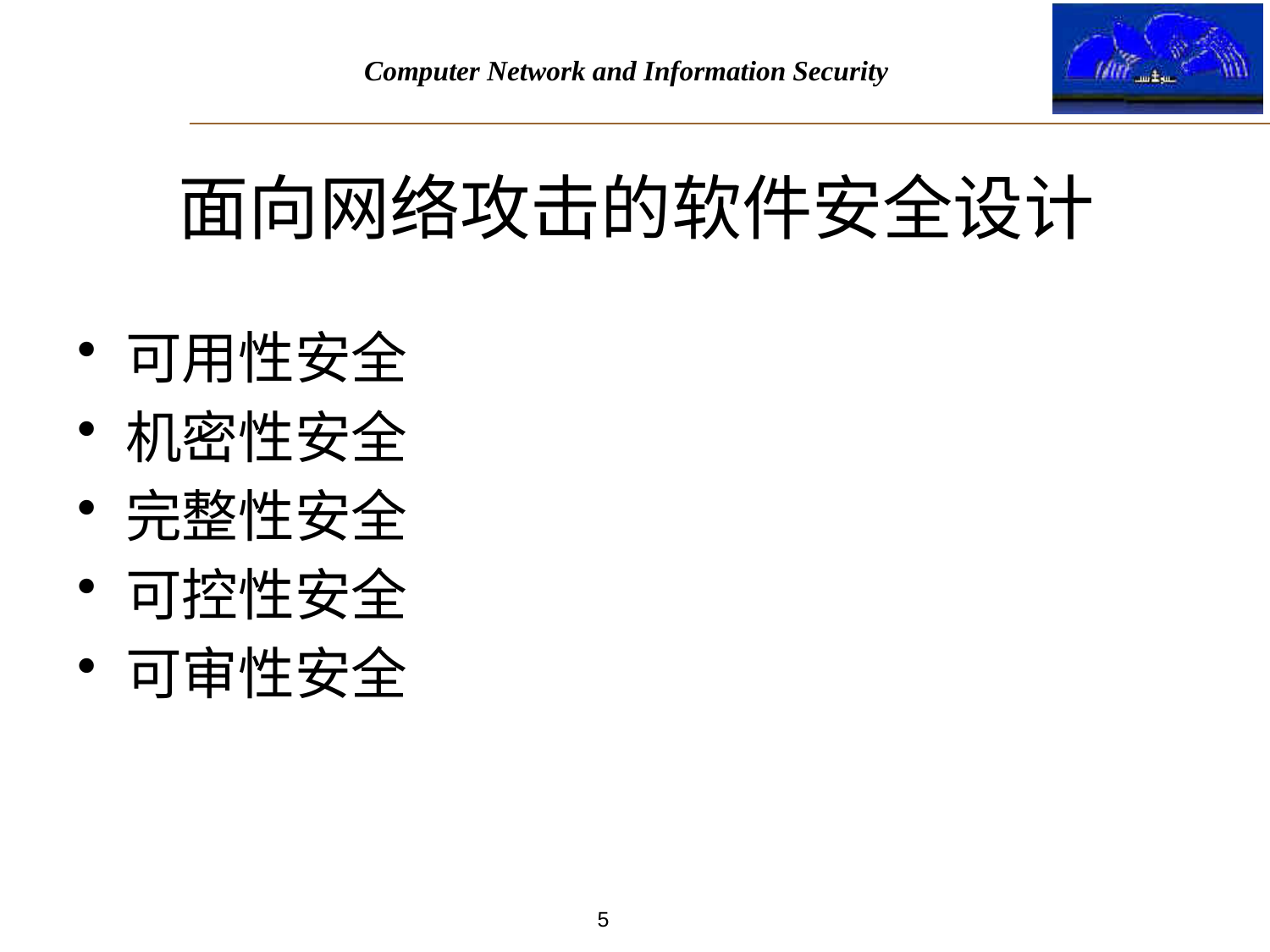

面向网络攻击的软件安全设计
可用性安全
机密性安全
完整性安全
可控性安全
可审性安全
5